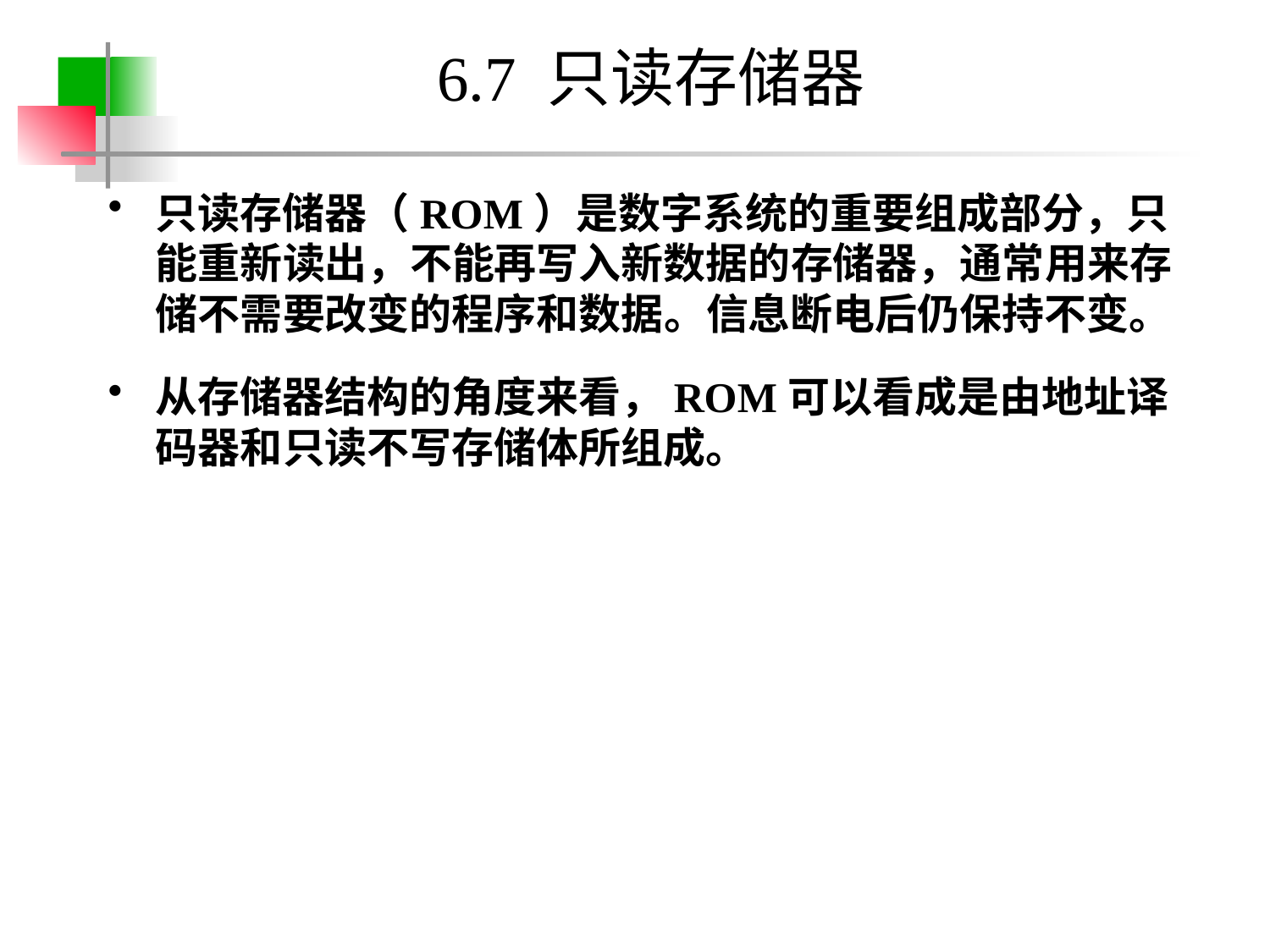

# 6.7 只读存储器
只读存储器（ROM）是数字系统的重要组成部分，只能重新读出，不能再写入新数据的存储器，通常用来存储不需要改变的程序和数据。信息断电后仍保持不变。
从存储器结构的角度来看，ROM可以看成是由地址译码器和只读不写存储体所组成。